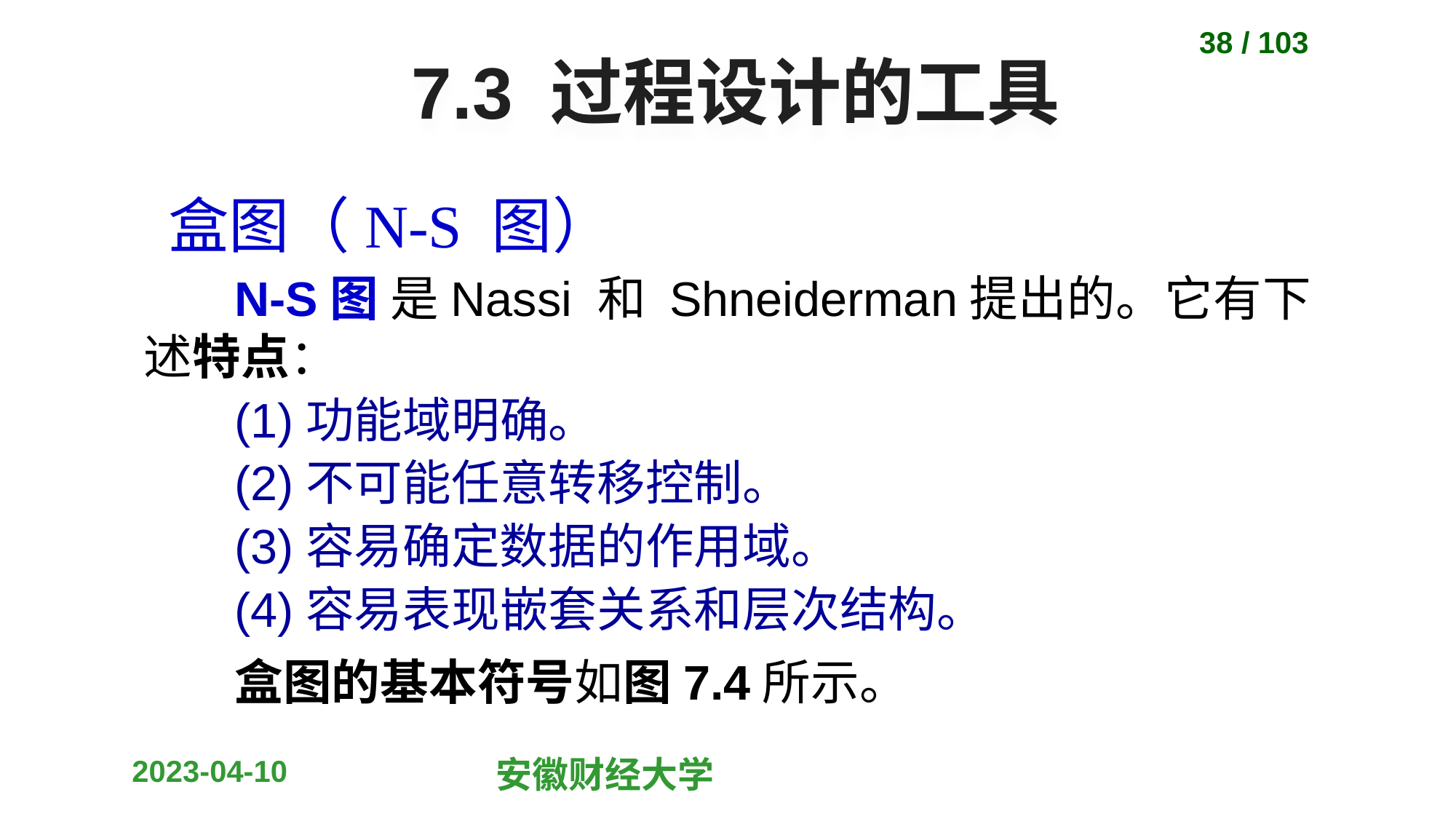

38 / 103
# 7.3 过程设计的工具
盒图（N-S 图）
N-S图 是Nassi 和 Shneiderman提出的。它有下述特点：
(1)功能域明确。
(2)不可能任意转移控制。
(3)容易确定数据的作用域。
(4)容易表现嵌套关系和层次结构。
盒图的基本符号如图7.4所示。
2023-04-10
安徽财经大学